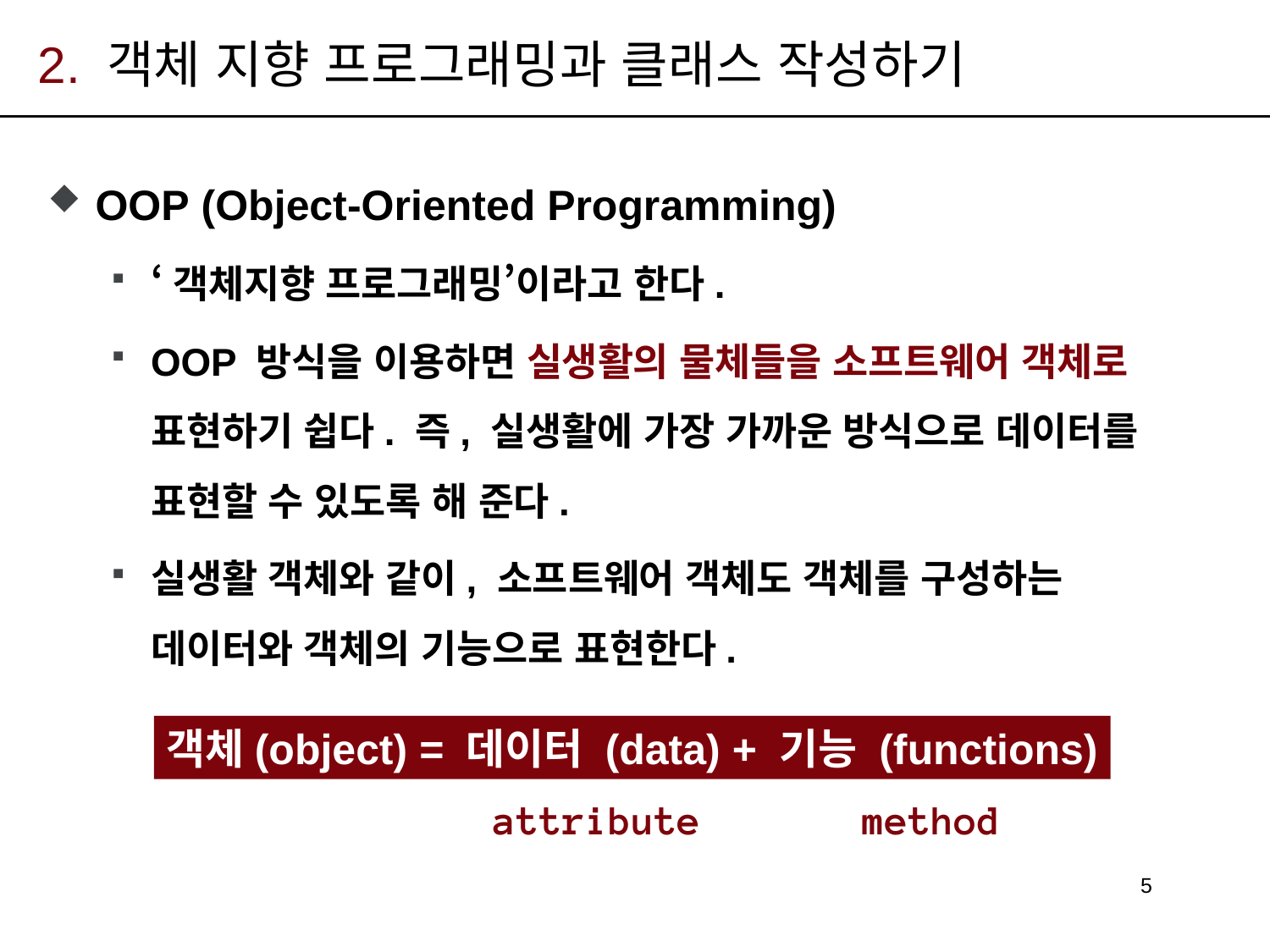

# 2. 객체 지향 프로그래밍과 클래스 작성하기
OOP (Object-Oriented Programming)
‘객체지향 프로그래밍’이라고 한다.
OOP 방식을 이용하면 실생활의 물체들을 소프트웨어 객체로 표현하기 쉽다. 즉, 실생활에 가장 가까운 방식으로 데이터를 표현할 수 있도록 해 준다.
실생활 객체와 같이, 소프트웨어 객체도 객체를 구성하는 데이터와 객체의 기능으로 표현한다.
객체(object) = 데이터 (data) + 기능 (functions)
attribute       method
5